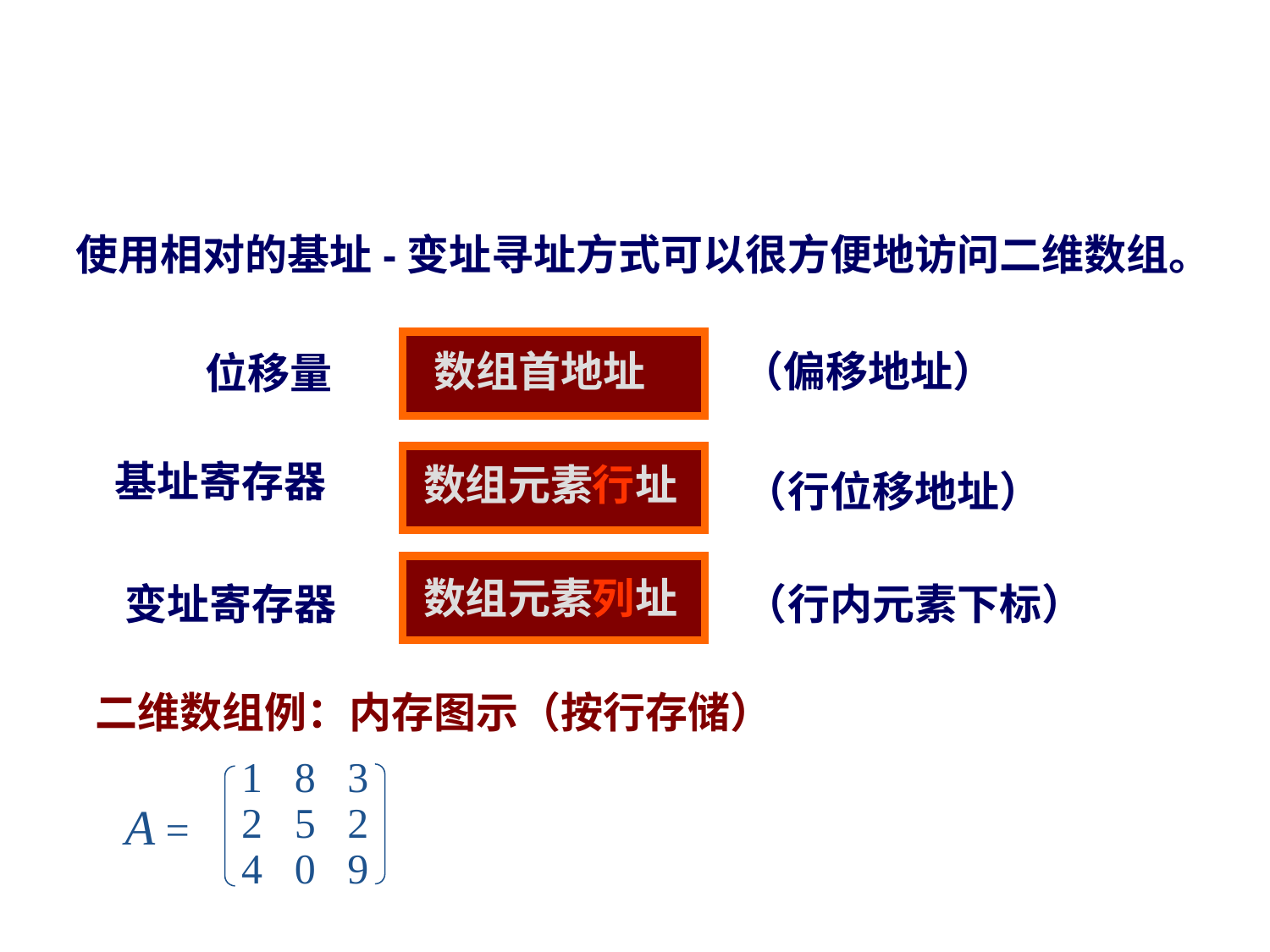

#
使用相对的基址-变址寻址方式可以很方便地访问二维数组。

数组首地址
（偏移地址）
位移量

基址寄存器
数组元素行址
（行位移地址）

数组元素列址
变址寄存器
（行内元素下标）
二维数组例：内存图示（按行存储）
1   8   3
2   5   2
4   0   9

A =